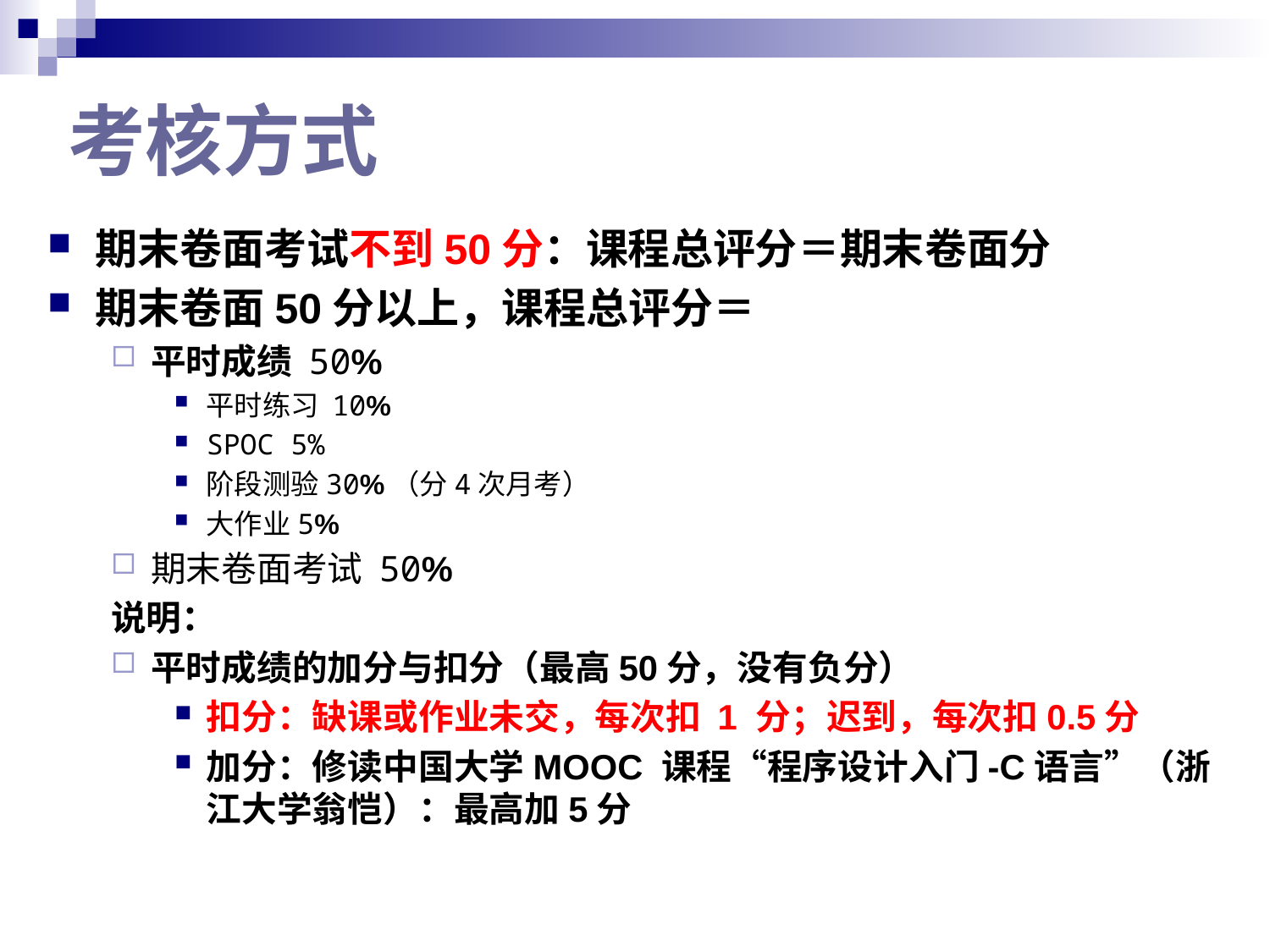

# 考核方式
期末卷面考试不到50分：课程总评分＝期末卷面分
期末卷面50分以上，课程总评分＝
平时成绩 50%
平时练习 10%
SPOC 5%
阶段测验30%（分4次月考）
大作业5%
期末卷面考试 50%
说明：
平时成绩的加分与扣分（最高50分，没有负分）
扣分：缺课或作业未交，每次扣 1 分；迟到，每次扣0.5分
加分：修读中国大学MOOC 课程“程序设计入门-C语言”（浙江大学翁恺）：最高加5分